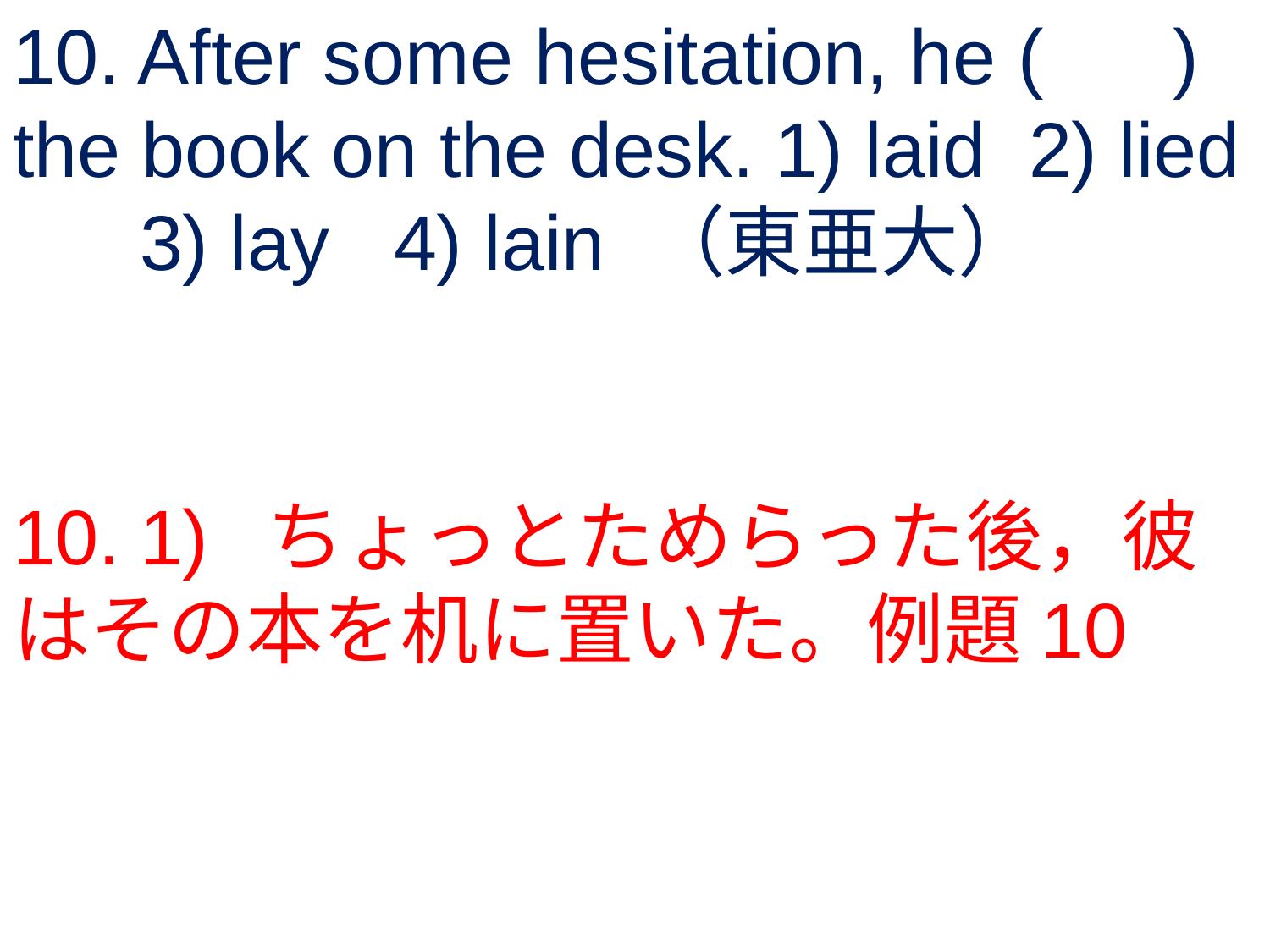

# 10. After some hesitation, he (      ) the book on the desk.	1) laid	2) lied	3) lay	4) lain	（東亜大）
10.	1) 	ちょっとためらった後，彼はその本を机に置いた。例題10